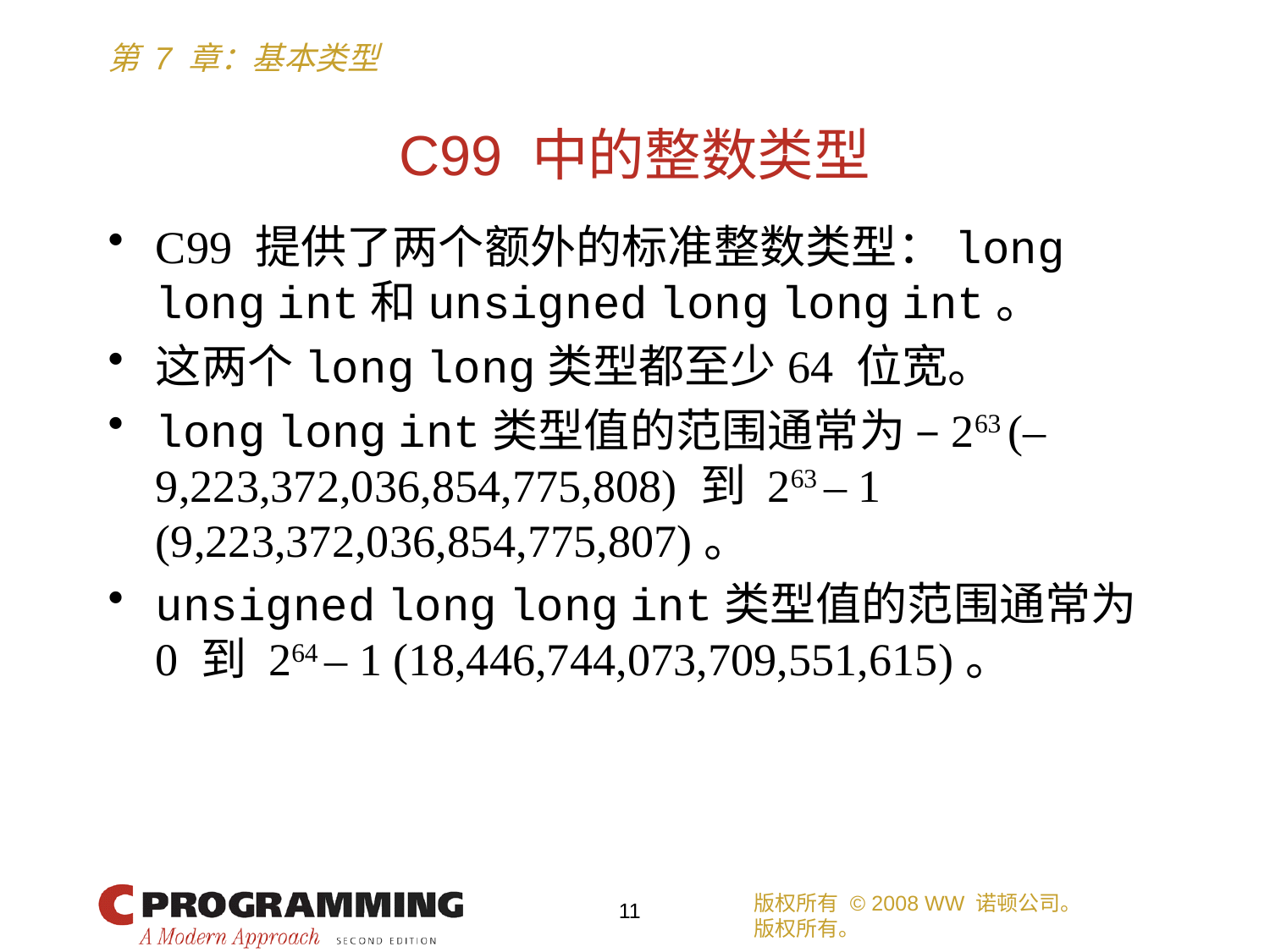

# C99 中的整数类型
C99 提供了两个额外的标准整数类型：long long int和unsigned long long int。
这两个long long类型都至少64 位宽。
long long int类型值的范围通常为 –263 (–9,223,372,036,854,775,808) 到 263 – 1 (9,223,372,036,854,775,807)。
unsigned long long int类型值的范围通常为 0 到 264 – 1 (18,446,744,073,709,551,615)。
版权所有 © 2008 WW 诺顿公司。
版权所有。
11